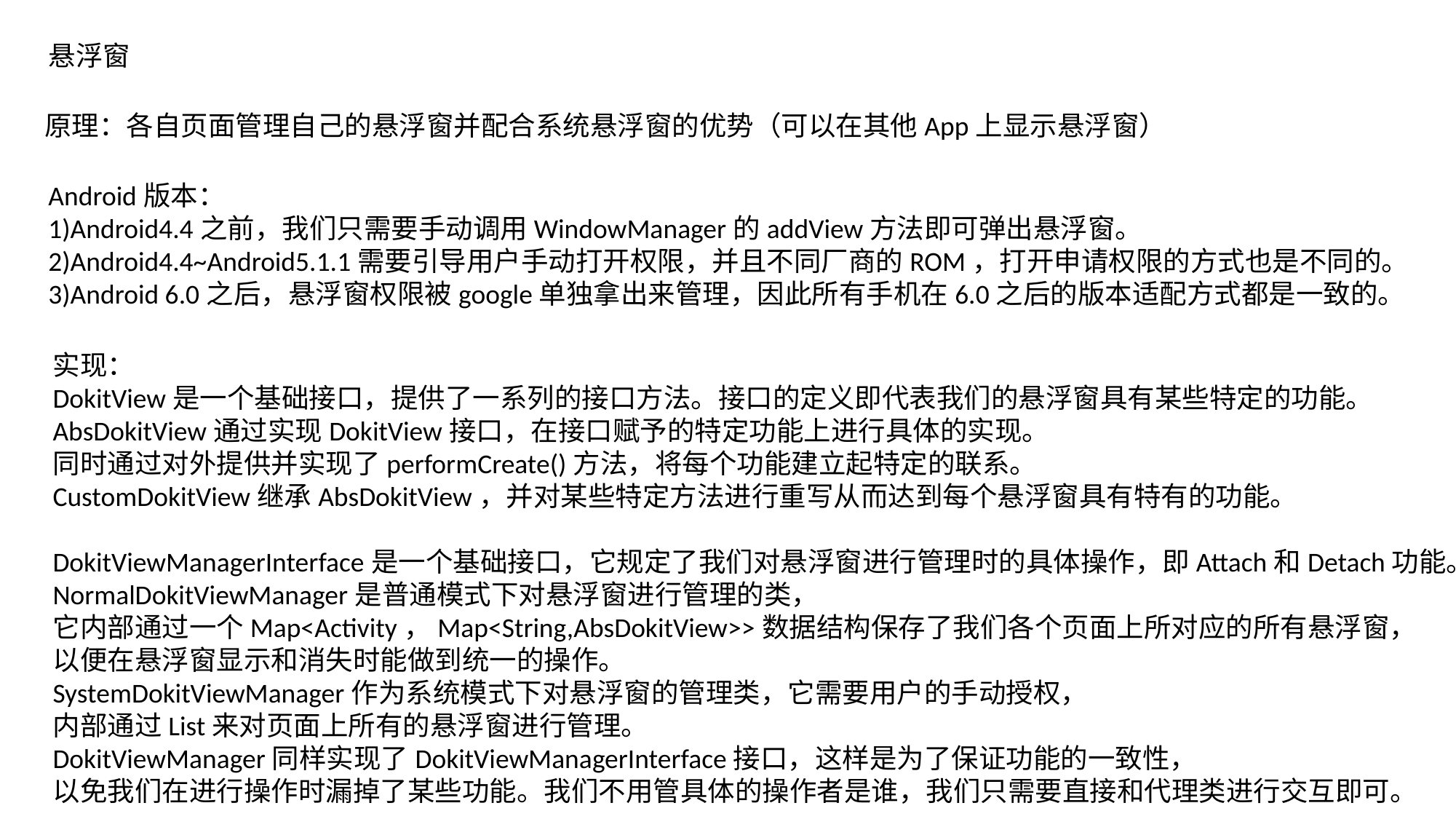

悬浮窗
原理：各自页面管理自己的悬浮窗并配合系统悬浮窗的优势（可以在其他App上显示悬浮窗）
Android版本：
1)Android4.4之前，我们只需要手动调用WindowManager的addView方法即可弹出悬浮窗。
2)Android4.4~Android5.1.1需要引导用户手动打开权限，并且不同厂商的ROM，打开申请权限的方式也是不同的。
3)Android 6.0之后，悬浮窗权限被google单独拿出来管理，因此所有手机在6.0之后的版本适配方式都是一致的。
实现：
DokitView是一个基础接口，提供了一系列的接口方法。接口的定义即代表我们的悬浮窗具有某些特定的功能。
AbsDokitView通过实现DokitView接口，在接口赋予的特定功能上进行具体的实现。
同时通过对外提供并实现了performCreate()方法，将每个功能建立起特定的联系。
CustomDokitView继承AbsDokitView，并对某些特定方法进行重写从而达到每个悬浮窗具有特有的功能。

DokitViewManagerInterface是一个基础接口，它规定了我们对悬浮窗进行管理时的具体操作，即Attach和Detach功能。
NormalDokitViewManager是普通模式下对悬浮窗进行管理的类，
它内部通过一个Map<Activity，Map<String,AbsDokitView>>数据结构保存了我们各个页面上所对应的所有悬浮窗，
以便在悬浮窗显示和消失时能做到统一的操作。
SystemDokitViewManager作为系统模式下对悬浮窗的管理类，它需要用户的手动授权，
内部通过List来对页面上所有的悬浮窗进行管理。
DokitViewManager同样实现了DokitViewManagerInterface接口，这样是为了保证功能的一致性，
以免我们在进行操作时漏掉了某些功能。我们不用管具体的操作者是谁，我们只需要直接和代理类进行交互即可。

TouchProxy的onTouchEvent(view,event)方法监控手指的按下、移动以及抬起做统一的判定，
同时回调给上层AbsDokitView来做悬浮窗的位置更新。
普通模式下的位置更新通过FrameLayout.setLayoutParams()来实现，
而系统模式下的位置更新通过WindowManager.updateViewLayout()来实现。
比如当用户点击返回按键时，事件会回调到根布局FrameLayout的dispatchKeyEvent()方法中，
我们判断当前事件是否是返回事件，如果是我们则调用onBackPressed()方法进行具体的功能实现。

悬浮窗的生命周期就需要和页面Activity的生命周期关联起来。Android其实提供了全局的页面生命周期回调：
app.registerActivityLifecycleCallbacks(DokitActivityLifecycleCallbacks())